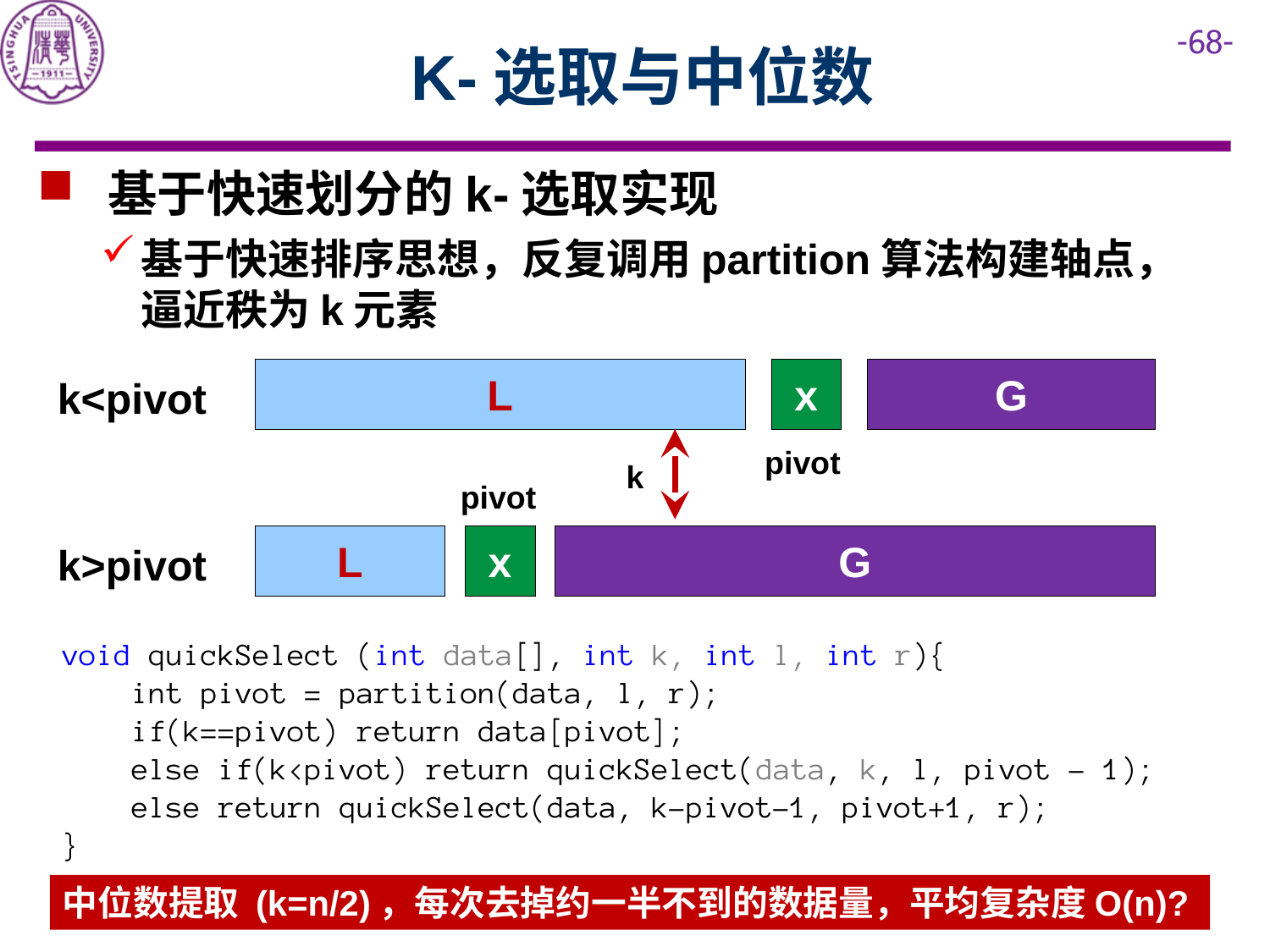

# K-选取与中位数
 基于快速划分的k-选取实现
基于快速排序思想，反复调用partition算法构建轴点，逼近秩为k元素

L
x
G
k<pivot
pivot
k
pivot
L
x
G
k>pivot
void quickSelect (int data[], int k, int l, int r){
    int pivot = partition(data, l, r);
    if(k==pivot) return data[pivot];
    else if(k<pivot) return quickSelect(data, k, l, pivot - 1);
    else return quickSelect(data, k-pivot-1, pivot+1, r);
}
中位数提取 (k=n/2)，每次去掉约一半不到的数据量，平均复杂度O(n)?